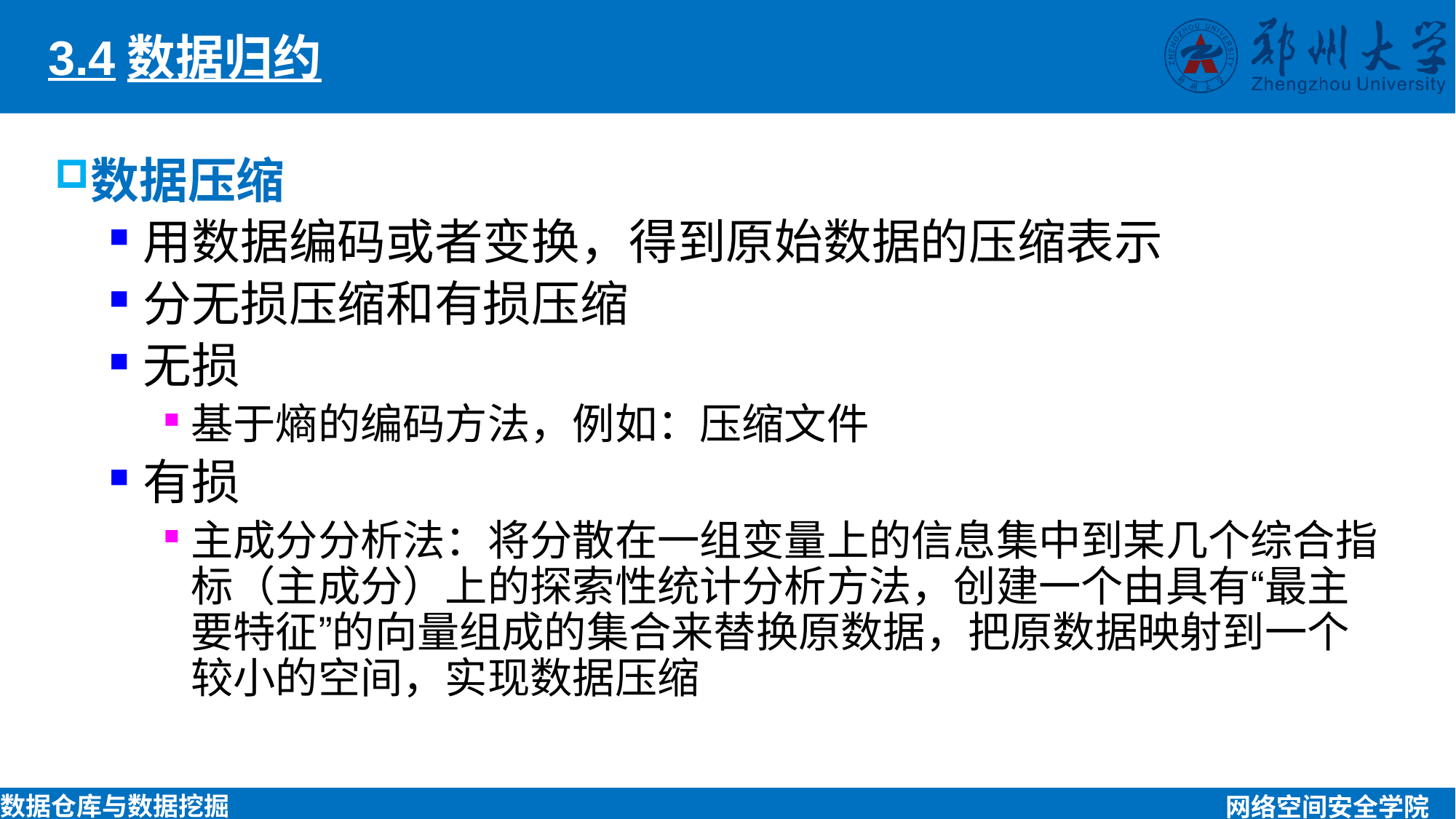

3.4数据归约
数据压缩
用数据编码或者变换，得到原始数据的压缩表示
分无损压缩和有损压缩
无损
基于熵的编码方法，例如：压缩文件
有损
主成分分析法：将分散在一组变量上的信息集中到某几个综合指标（主成分）上的探索性统计分析方法，创建一个由具有“最主要特征”的向量组成的集合来替换原数据，把原数据映射到一个较小的空间，实现数据压缩